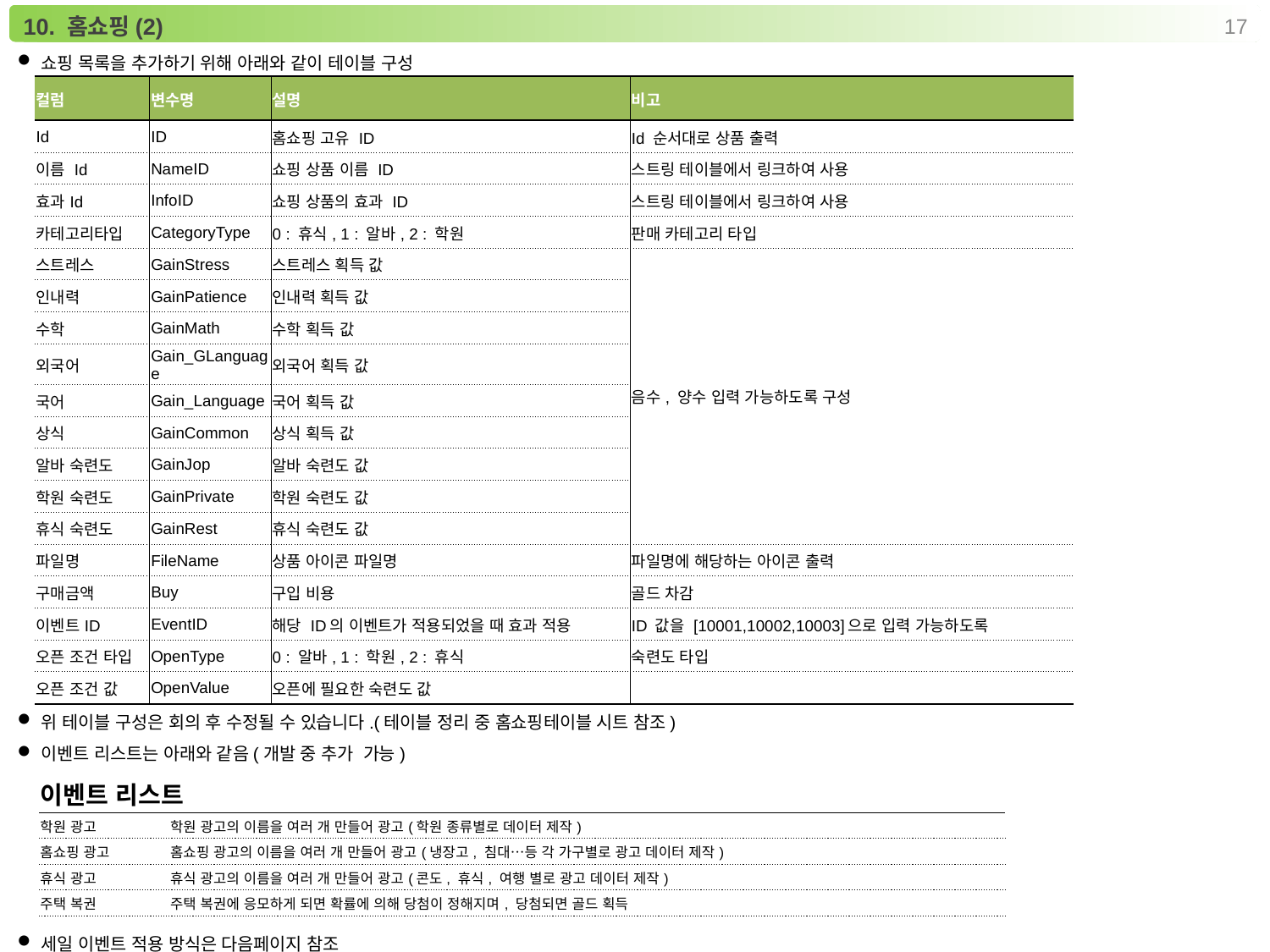

17
10. 홈쇼핑(2)
쇼핑 목록을 추가하기 위해 아래와 같이 테이블 구성

위 테이블 구성은 회의 후 수정될 수 있습니다.(테이블 정리 중 홈쇼핑테이블 시트 참조)
이벤트 리스트는 아래와 같음(개발 중 추가  가능)

세일 이벤트 적용 방식은 다음페이지 참조
| 컬럼 | 변수명 | 설명 | 비고 |
| --- | --- | --- | --- |
| Id | ID | 홈쇼핑 고유 ID | Id 순서대로 상품 출력 |
| 이름 Id | NameID | 쇼핑 상품 이름 ID | 스트링 테이블에서 링크하여 사용 |
| 효과Id | InfoID | 쇼핑 상품의 효과 ID | 스트링 테이블에서 링크하여 사용 |
| 카테고리타입 | CategoryType | 0 : 휴식, 1 : 알바, 2 : 학원 | 판매 카테고리 타입 |
| 스트레스 | GainStress | 스트레스 획득 값 | 음수, 양수 입력 가능하도록 구성 |
| 인내력 | GainPatience | 인내력 획득 값 |  |
| 수학 | GainMath | 수학 획득 값 |  |
| 외국어 | Gain\_GLanguage | 외국어 획득 값 |  |
| 국어 | Gain\_Language | 국어 획득 값 |  |
| 상식 | GainCommon | 상식 획득 값 |  |
| 알바 숙련도 | GainJop | 알바 숙련도 값 |  |
| 학원 숙련도 | GainPrivate | 학원 숙련도 값 |  |
| 휴식 숙련도 | GainRest | 휴식 숙련도 값 |  |
| 파일명 | FileName | 상품 아이콘 파일명 | 파일명에 해당하는 아이콘 출력 |
| 구매금액 | Buy | 구입 비용 | 골드 차감 |
| 이벤트ID | EventID | 해당 ID의 이벤트가 적용되었을 때 효과 적용 | ID 값을 [10001,10002,10003]으로 입력 가능하도록 |
| 오픈 조건 타입 | OpenType | 0 : 알바, 1 : 학원, 2 : 휴식 | 숙련도 타입 |
| 오픈 조건 값 | OpenValue | 오픈에 필요한 숙련도 값 |  |
| 이벤트 리스트 |  |  |  |
| --- | --- | --- | --- |
| 학원 광고 | 학원 광고의 이름을 여러 개 만들어 광고(학원 종류별로 데이터 제작) |  |  |
| 홈쇼핑 광고 | 홈쇼핑 광고의 이름을 여러 개 만들어 광고(냉장고, 침대…등 각 가구별로 광고 데이터 제작) |  |  |
| 휴식 광고 | 휴식 광고의 이름을 여러 개 만들어 광고(콘도, 휴식, 여행 별로 광고 데이터 제작) |  |  |
| 주택 복권 | 주택 복권에 응모하게 되면 확률에 의해 당첨이 정해지며, 당첨되면 골드 획득 |  |  |